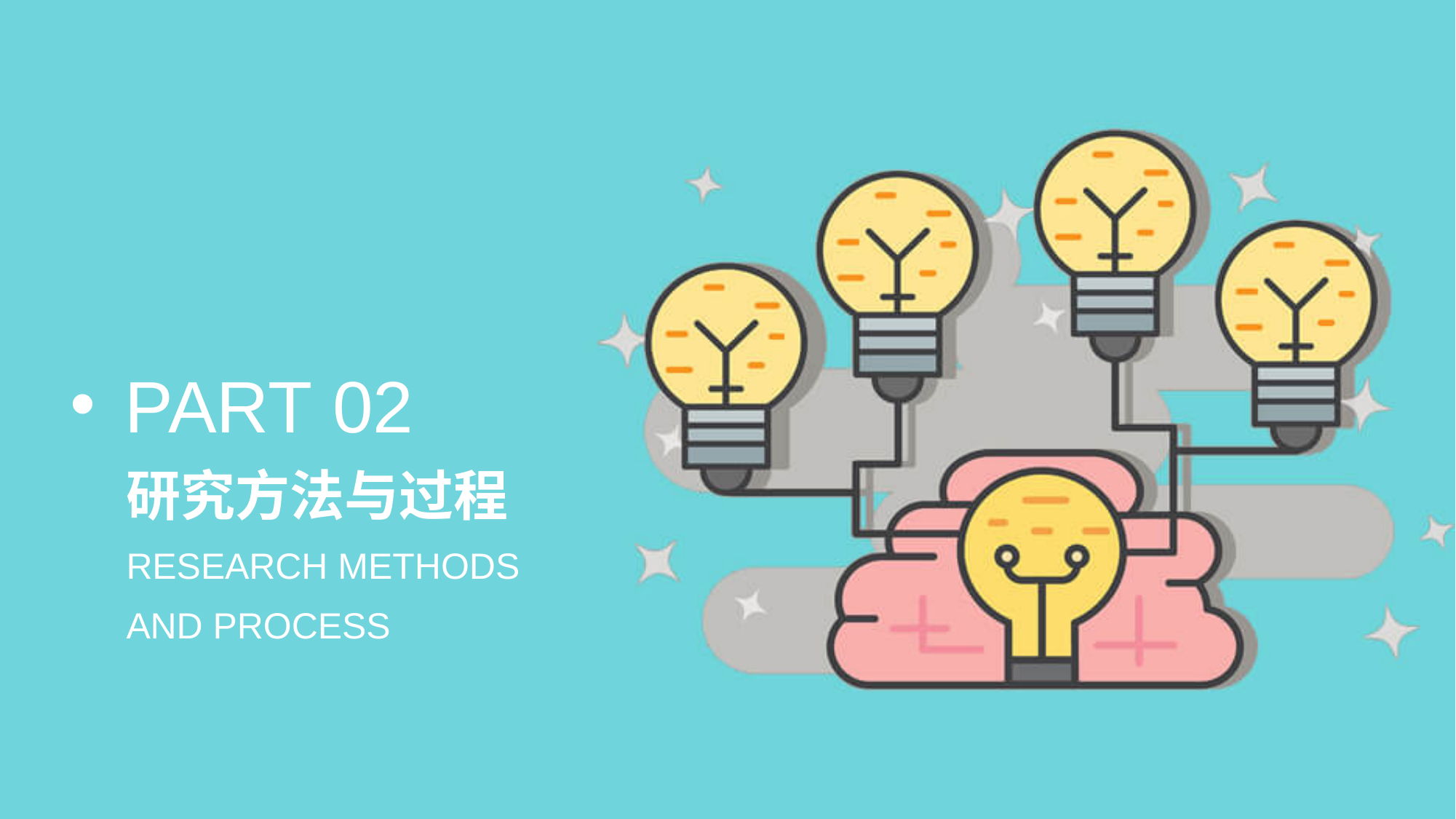

PART 02
研究方法与过程
RESEARCH METHODS
AND PROCESS